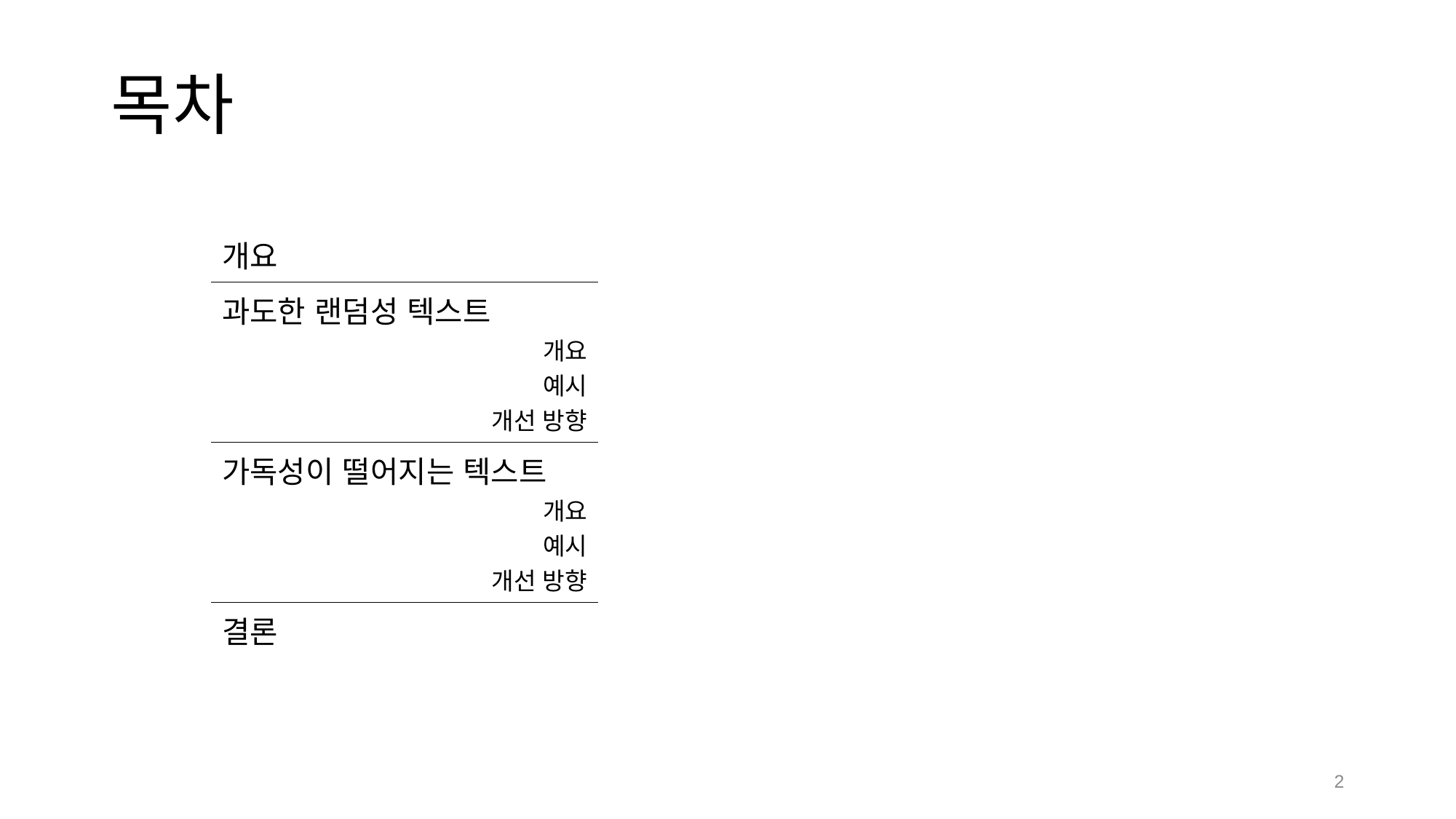

# 목차
| 개요 |
| --- |
| 과도한 랜덤성 텍스트 개요 예시 개선 방향 |
| 가독성이 떨어지는 텍스트 개요 예시 개선 방향 |
| 결론 |
2